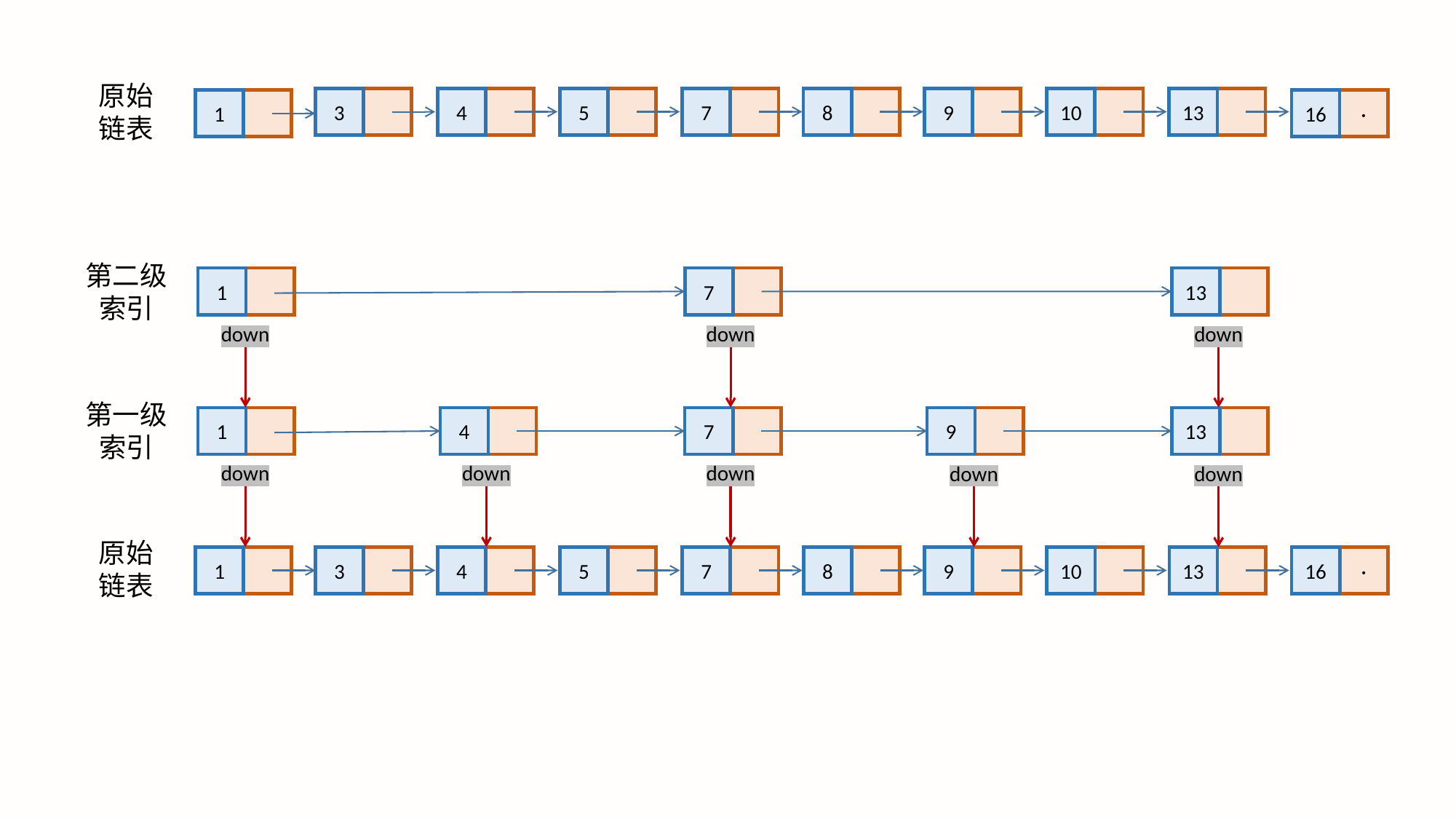

原始
链表
4

5

7

8

9

10

13

3

1

16
·
第二级
索引
1

7

13

down
down
down
第一级
索引
1

4

7

9

13

down
down
down
down
down
原始
链表
1

3

4

5

7

8

9

10

13

16
·